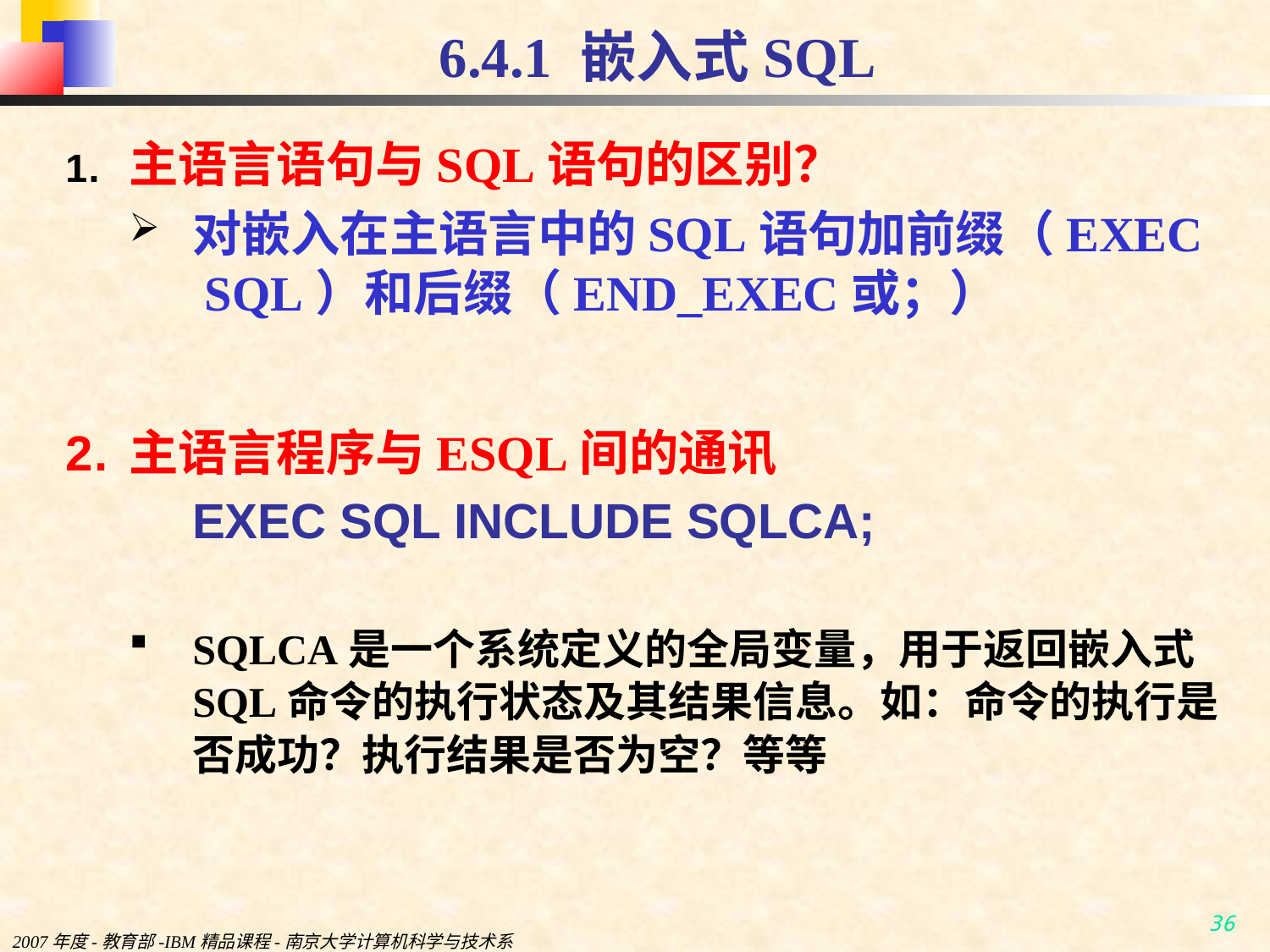

# 6.4.1 嵌入式SQL
主语言语句与SQL语句的区别？
对嵌入在主语言中的SQL语句加前缀（EXEC  SQL）和后缀（END_EXEC或；）
主语言程序与ESQL间的通讯
EXEC SQL INCLUDE SQLCA;

SQLCA是一个系统定义的全局变量，用于返回嵌入式SQL命令的执行状态及其结果信息。如：命令的执行是否成功？执行结果是否为空？等等
36
2007年度-教育部-IBM精品课程-南京大学计算机科学与技术系